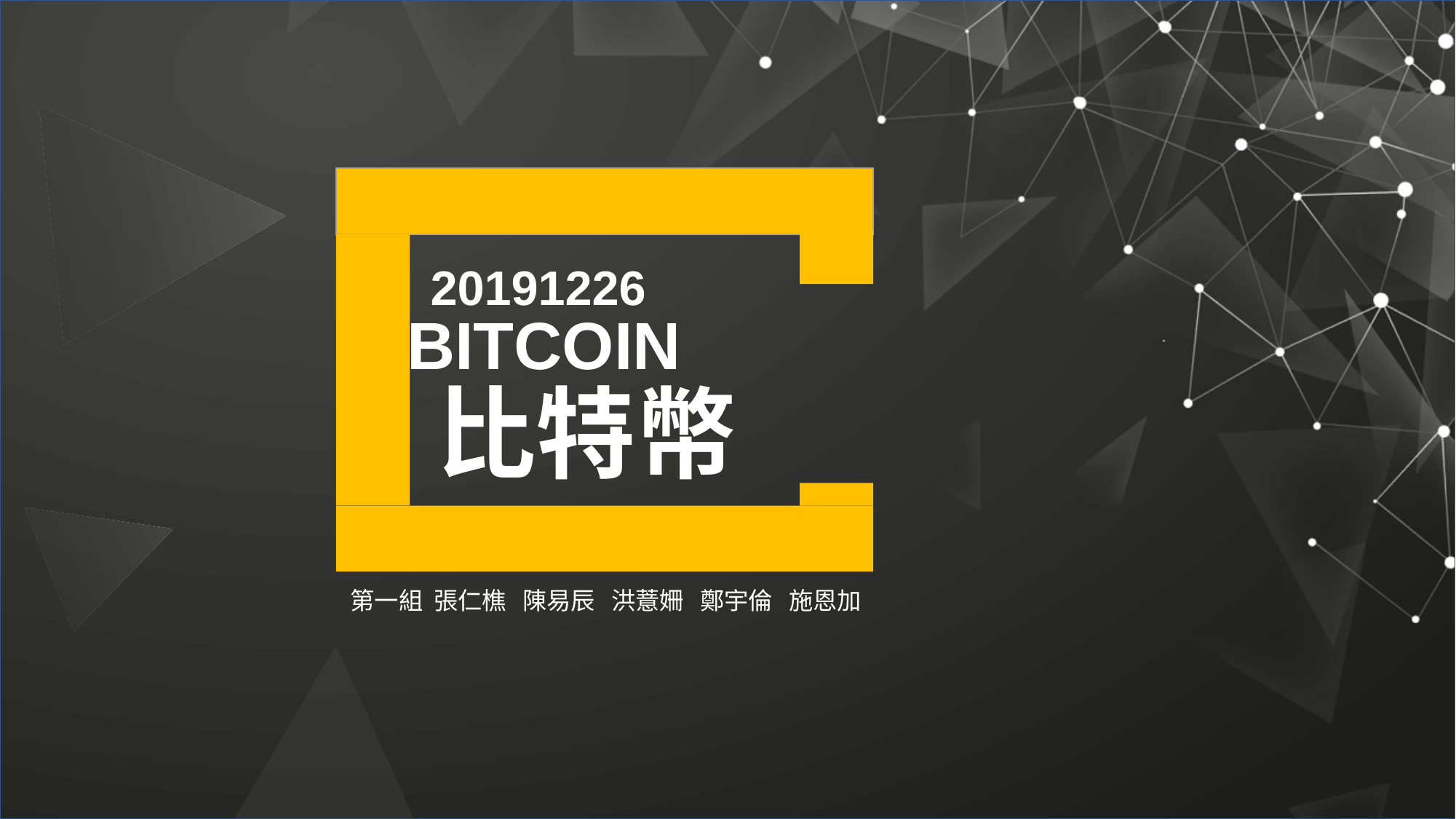

20191226
BITCOIN
比特幣

第一組  張仁樵   陳易辰   洪薏姍   鄭宇倫   施恩加